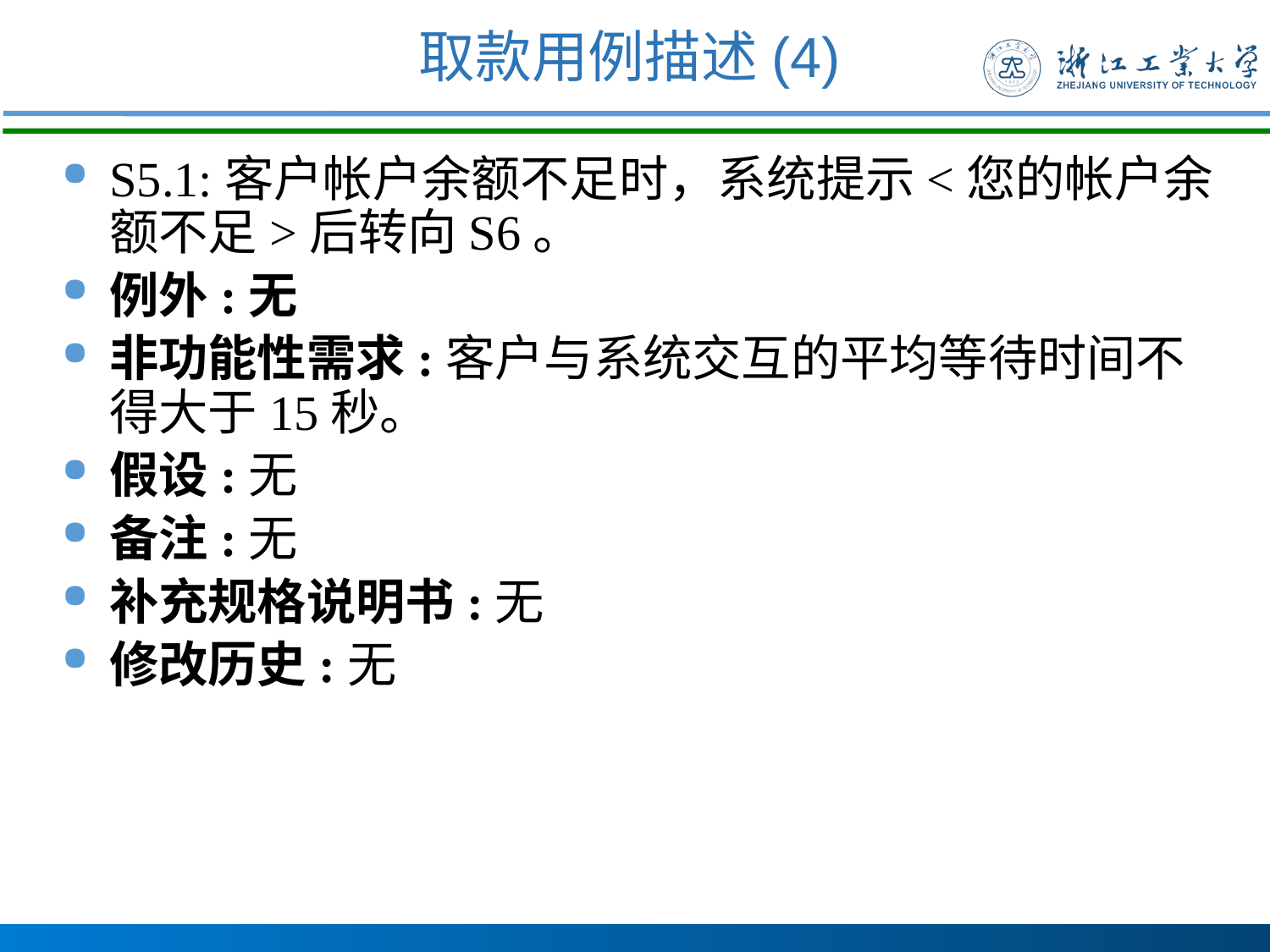

# 取款用例描述(4)
S5.1:客户帐户余额不足时，系统提示<您的帐户余额不足>后转向S6。
例外:无
非功能性需求:客户与系统交互的平均等待时间不得大于15秒。
假设:无
备注:无
补充规格说明书:无
修改历史:无